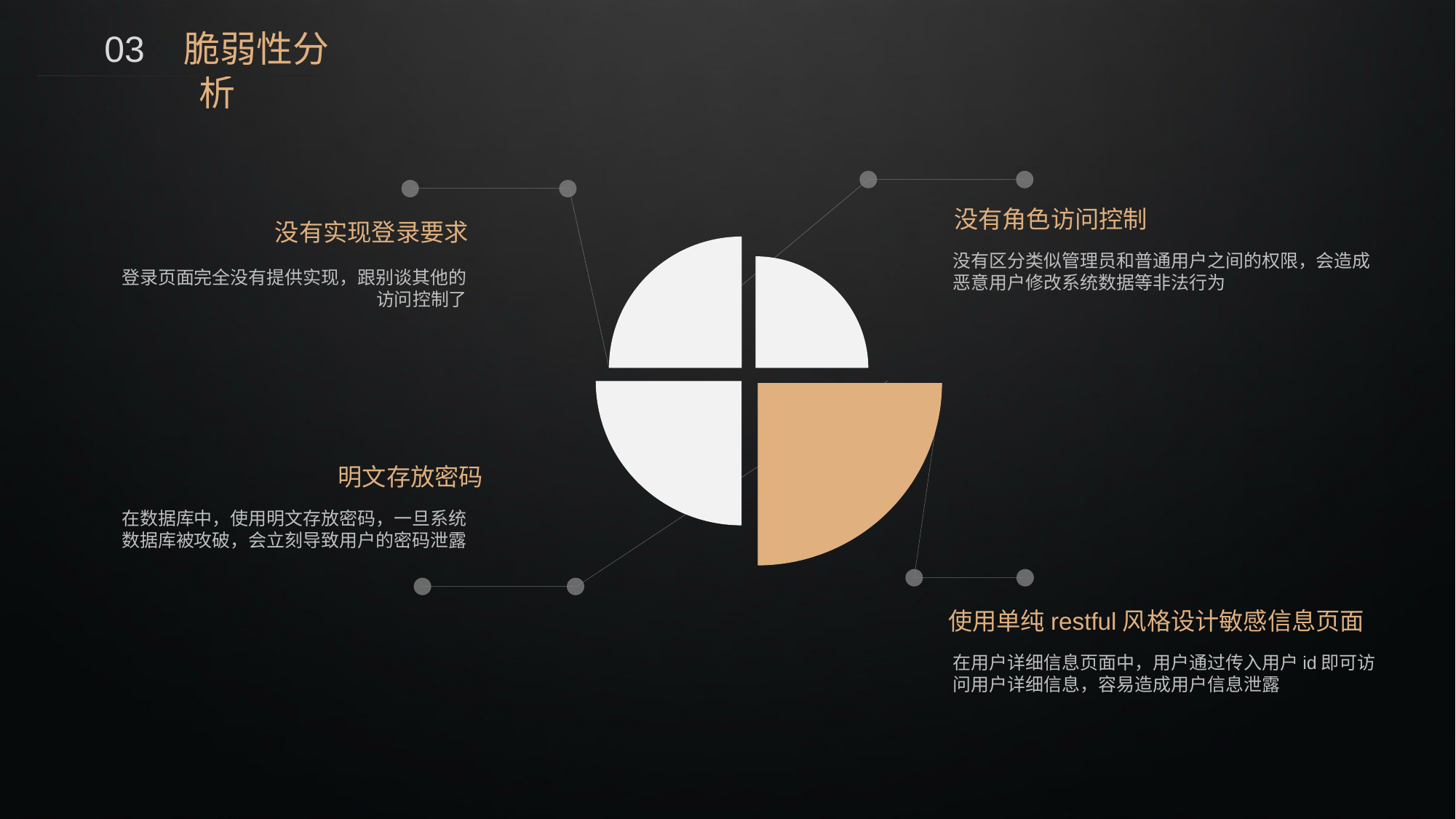

03   脆弱性分析

没有角色访问控制

没有实现登录要求

没有区分类似管理员和普通用户之间的权限，会造成恶意用户修改系统数据等非法行为

登录页面完全没有提供实现，跟别谈其他的访问控制了
明文存放密码
在数据库中，使用明文存放密码，一旦系统数据库被攻破，会立刻导致用户的密码泄露

使用单纯restful风格设计敏感信息页面
在用户详细信息页面中，用户通过传入用户id即可访问用户详细信息，容易造成用户信息泄露